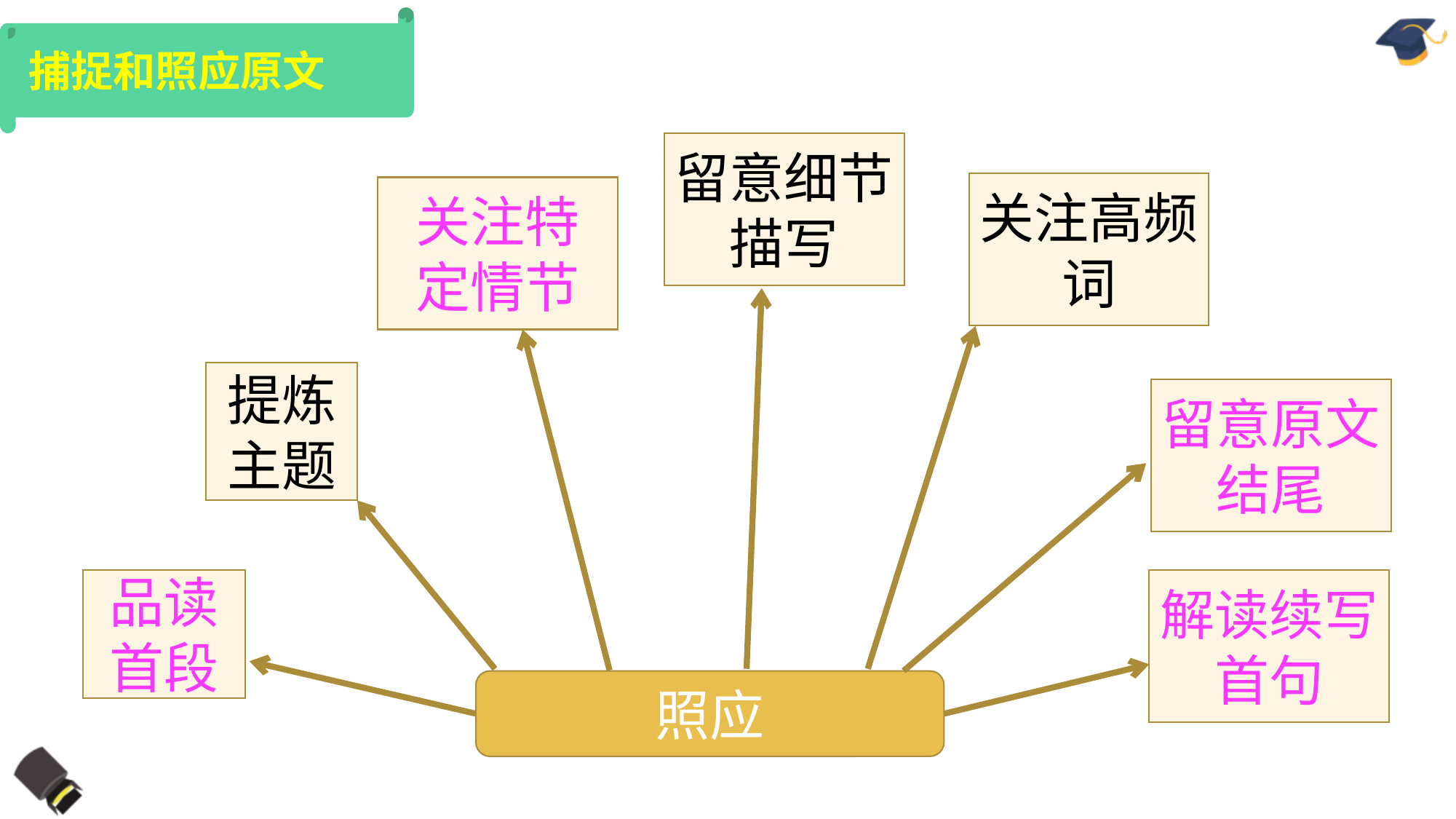

捕捉和照应原文
留意细节描写
关注高频词
关注特
定情节
提炼
主题
留意原文结尾
品读
首段
解读续写首句
照应